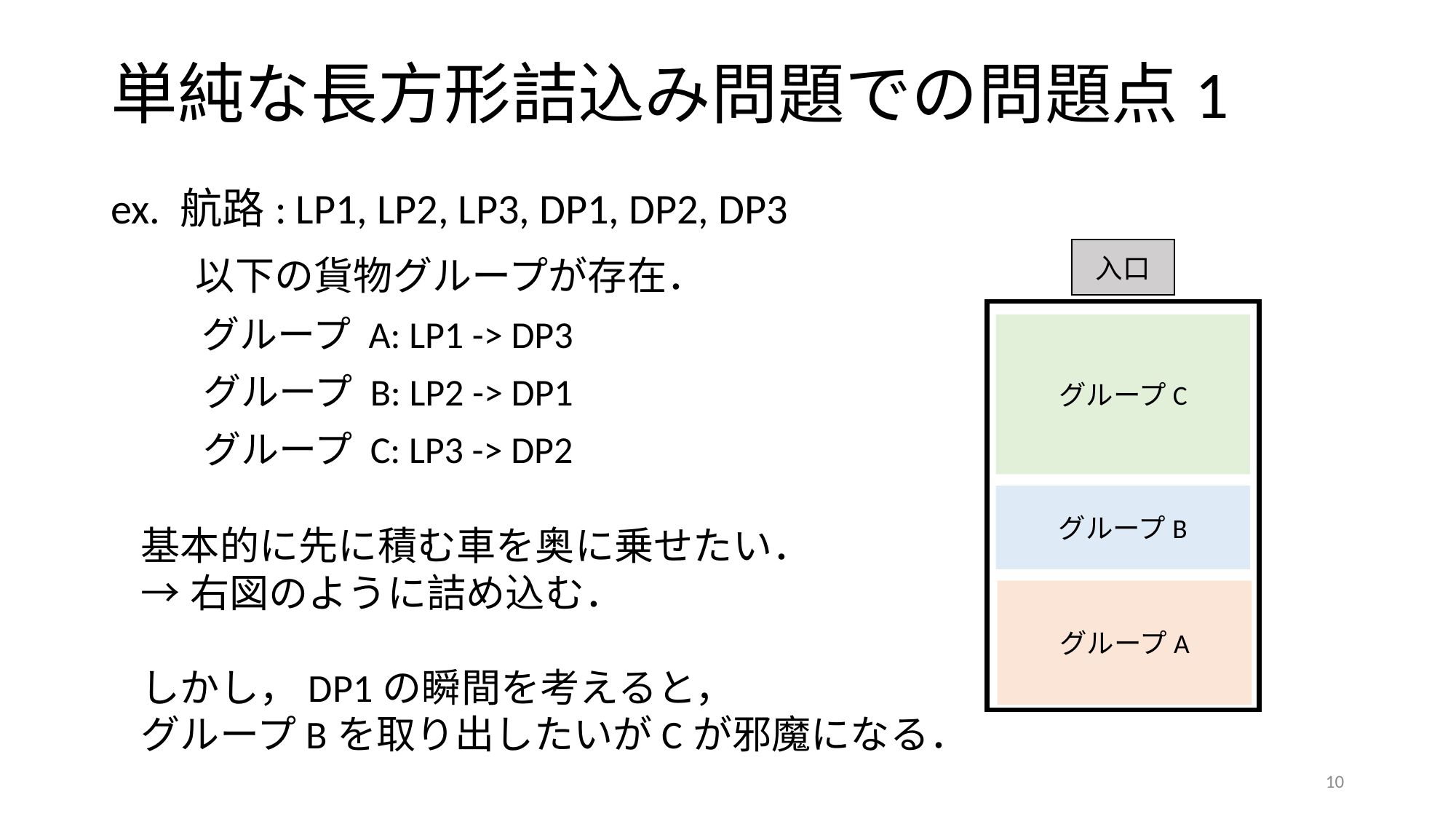

# 単純な長方形詰込み問題での問題点1
ex. 航路: LP1, LP2, LP3, DP1, DP2, DP3
　　以下の貨物グループが存在．
　グループ A: LP1 -> DP3
　グループ B: LP2 -> DP1
　グループ C: LP3 -> DP2
入口

グループC
グループB
基本的に先に積む車を奥に乗せたい．
→右図のように詰め込む．

しかし，DP1の瞬間を考えると，
グループBを取り出したいがCが邪魔になる．
グループA
10